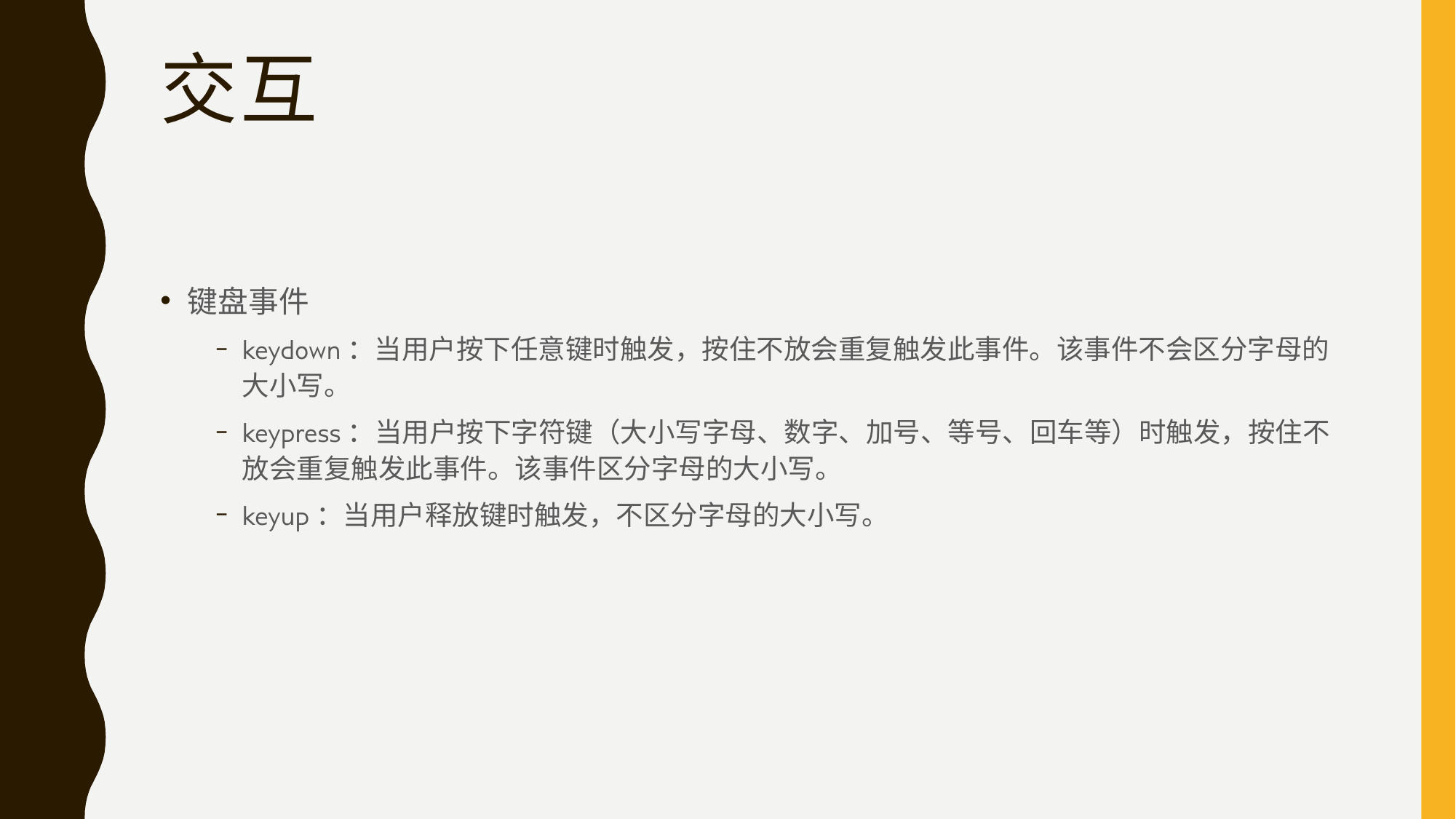

# 交互
键盘事件
keydown：当用户按下任意键时触发，按住不放会重复触发此事件。该事件不会区分字母的大小写。
keypress：当用户按下字符键（大小写字母、数字、加号、等号、回车等）时触发，按住不放会重复触发此事件。该事件区分字母的大小写。
keyup：当用户释放键时触发，不区分字母的大小写。